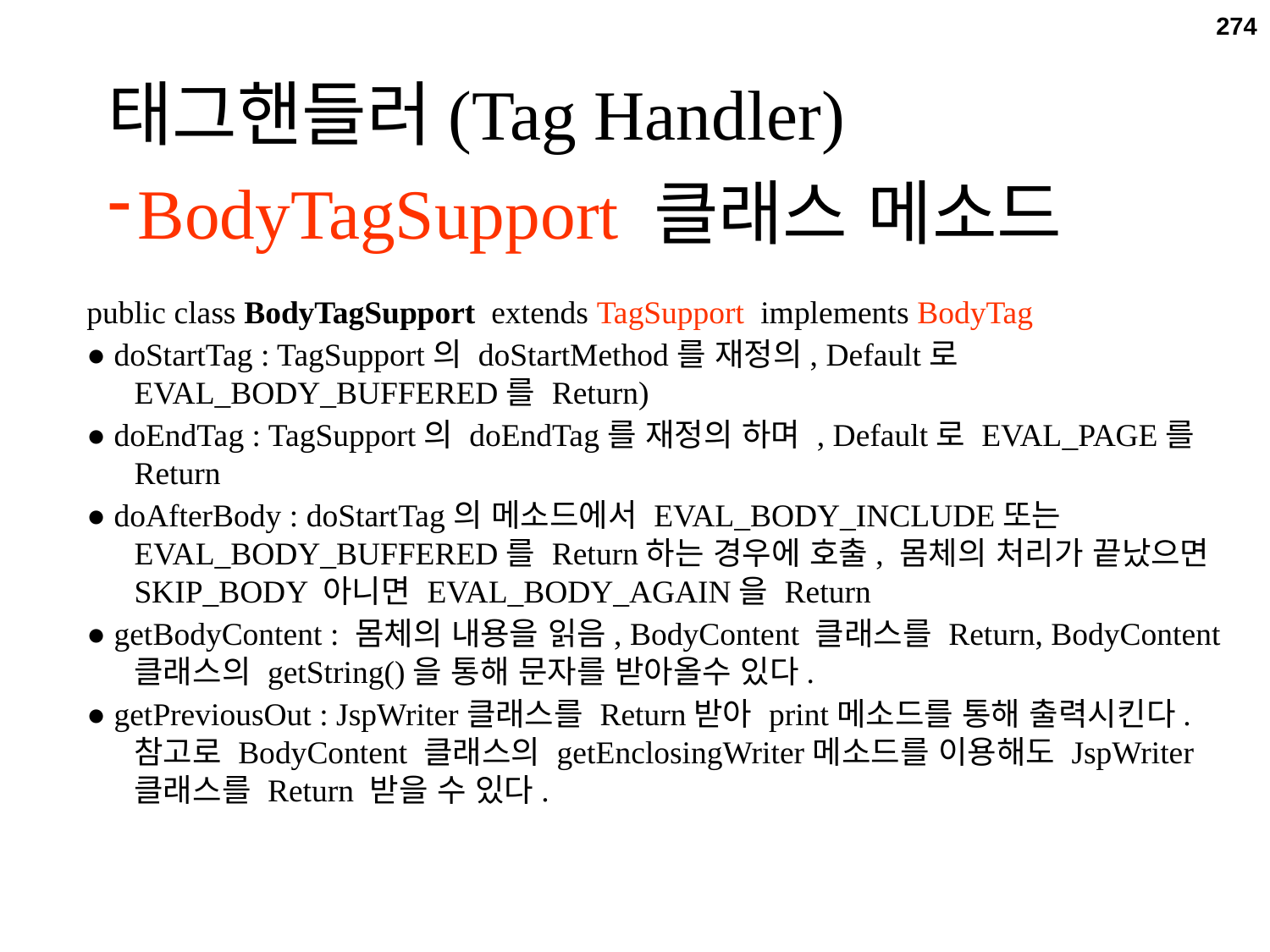

274
태그핸들러(Tag Handler)
BodyTagSupport 클래스 메소드
public class BodyTagSupport  extends TagSupport  implements BodyTag
● doStartTag : TagSupport의 doStartMethod를 재정의, Default로 EVAL_BODY_BUFFERED를 Return)
● doEndTag : TagSupport의 doEndTag를 재정의 하며 , Default로 EVAL_PAGE를 Return
● doAfterBody : doStartTag의 메소드에서 EVAL_BODY_INCLUDE또는 EVAL_BODY_BUFFERED를 Return하는 경우에 호출, 몸체의 처리가 끝났으면 SKIP_BODY 아니면 EVAL_BODY_AGAIN을 Return
● getBodyContent : 몸체의 내용을 읽음, BodyContent 클래스를 Return, BodyContent 클래스의 getString()을 통해 문자를 받아올수 있다.
● getPreviousOut : JspWriter클래스를 Return받아 print메소드를 통해 출력시킨다. 참고로 BodyContent 클래스의 getEnclosingWriter메소드를 이용해도 JspWriter 클래스를 Return 받을 수 있다.